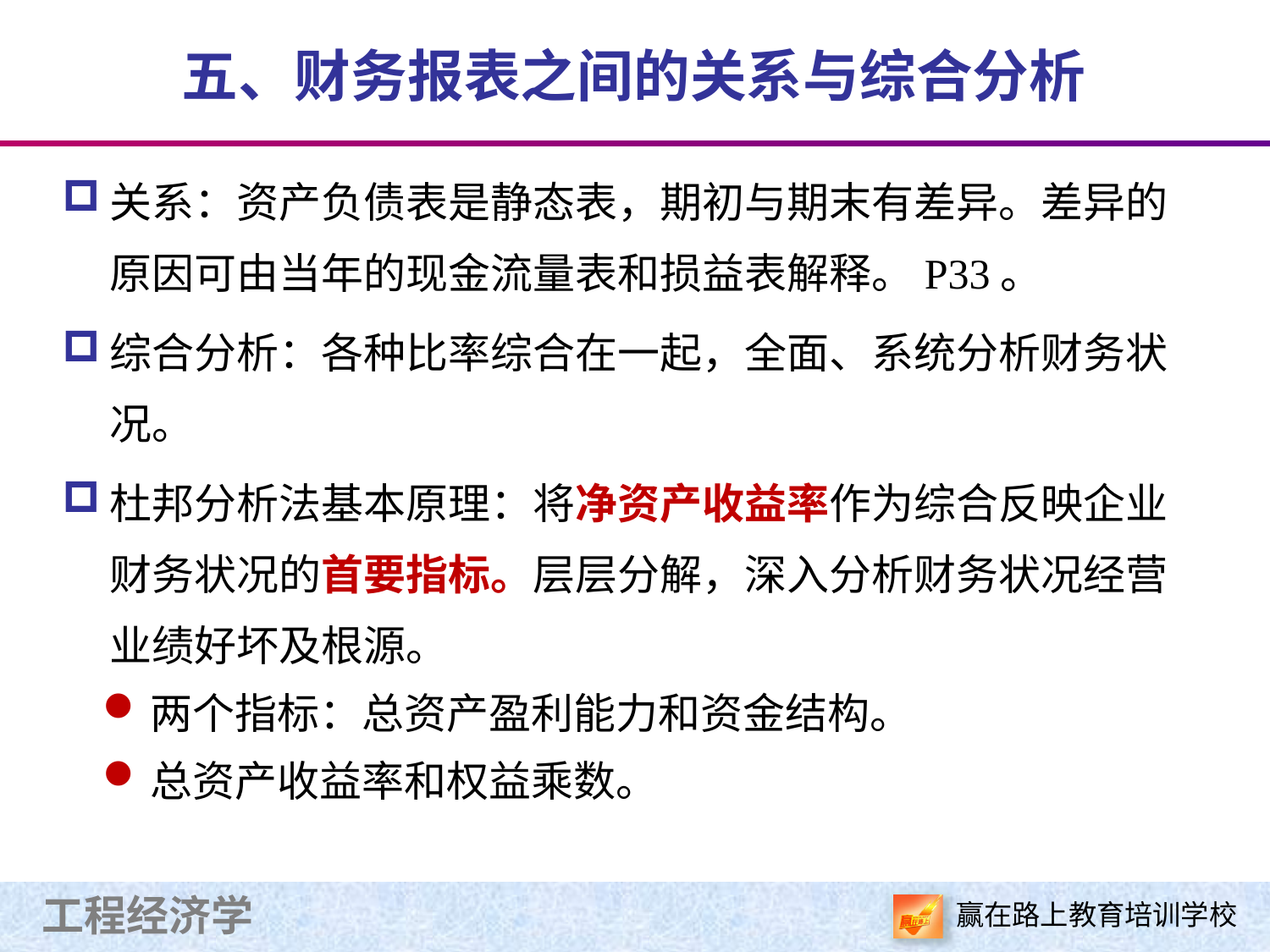

五、财务报表之间的关系与综合分析
关系：资产负债表是静态表，期初与期末有差异。差异的原因可由当年的现金流量表和损益表解释。P33。
综合分析：各种比率综合在一起，全面、系统分析财务状况。
杜邦分析法基本原理：将净资产收益率作为综合反映企业财务状况的首要指标。层层分解，深入分析财务状况经营业绩好坏及根源。
两个指标：总资产盈利能力和资金结构。
总资产收益率和权益乘数。